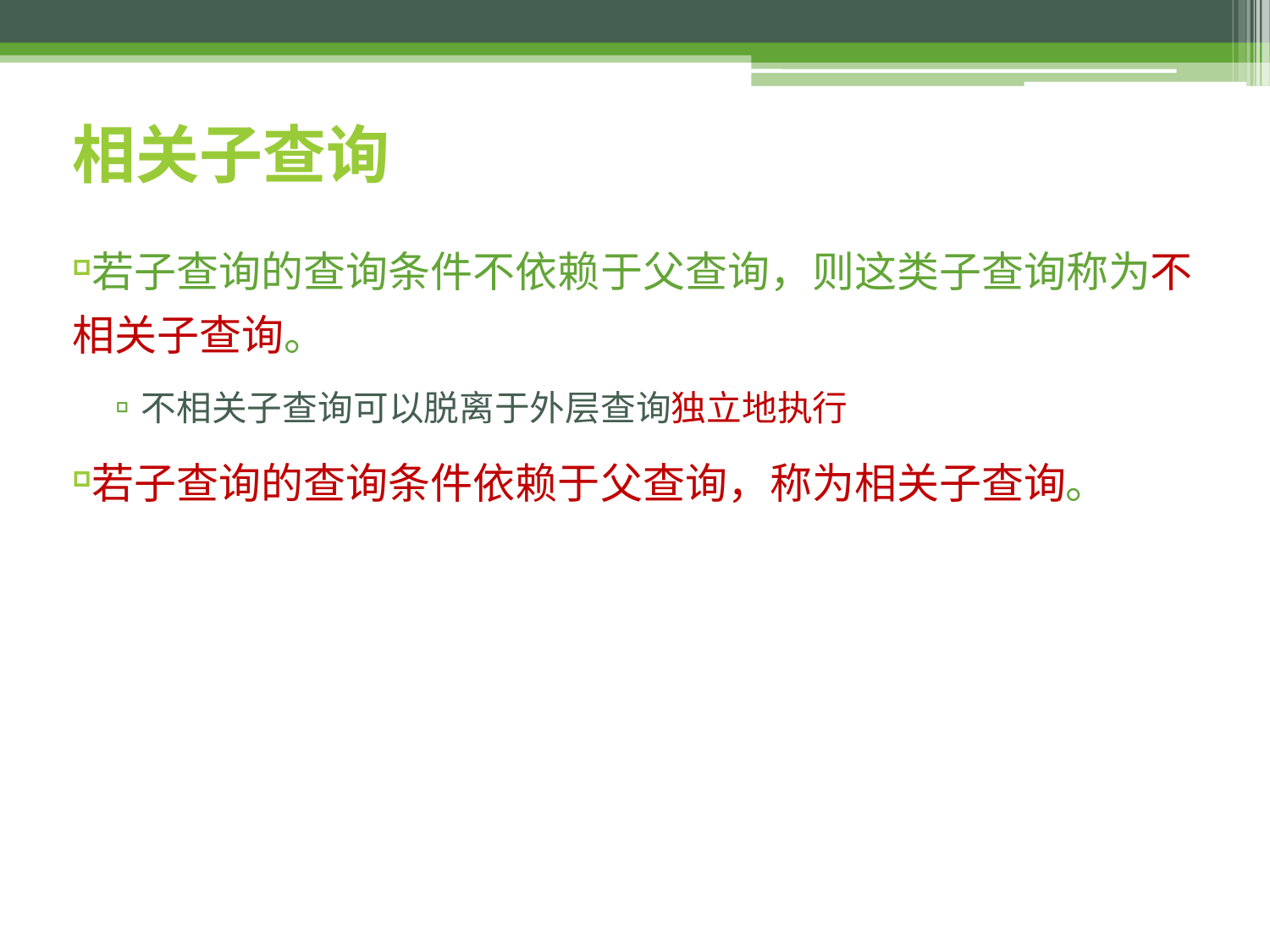

# 相关子查询
若子查询的查询条件不依赖于父查询，则这类子查询称为不相关子查询。
不相关子查询可以脱离于外层查询独立地执行
若子查询的查询条件依赖于父查询，称为相关子查询。